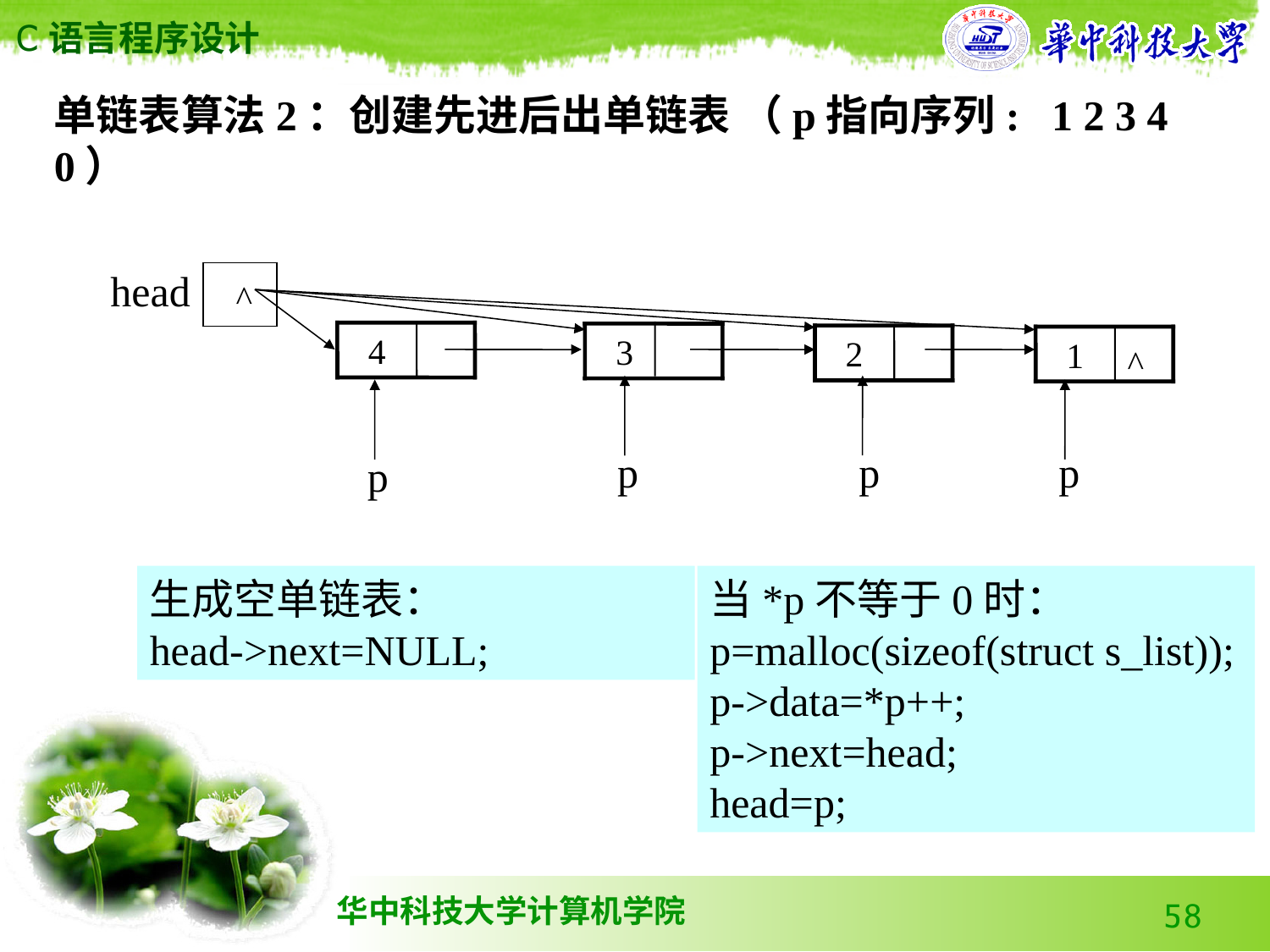

单链表算法2：创建先进后出单链表 （p指向序列:   1 2 3 4 0）
| head |  |
| --- | --- |
^

3

4

2

1

^

p

p

p

p

生成空单链表：
head->next=NULL;
当*p不等于0时：
p=malloc(sizeof(struct s_list));
p->data=*p++;
p->next=head;
head=p;
58